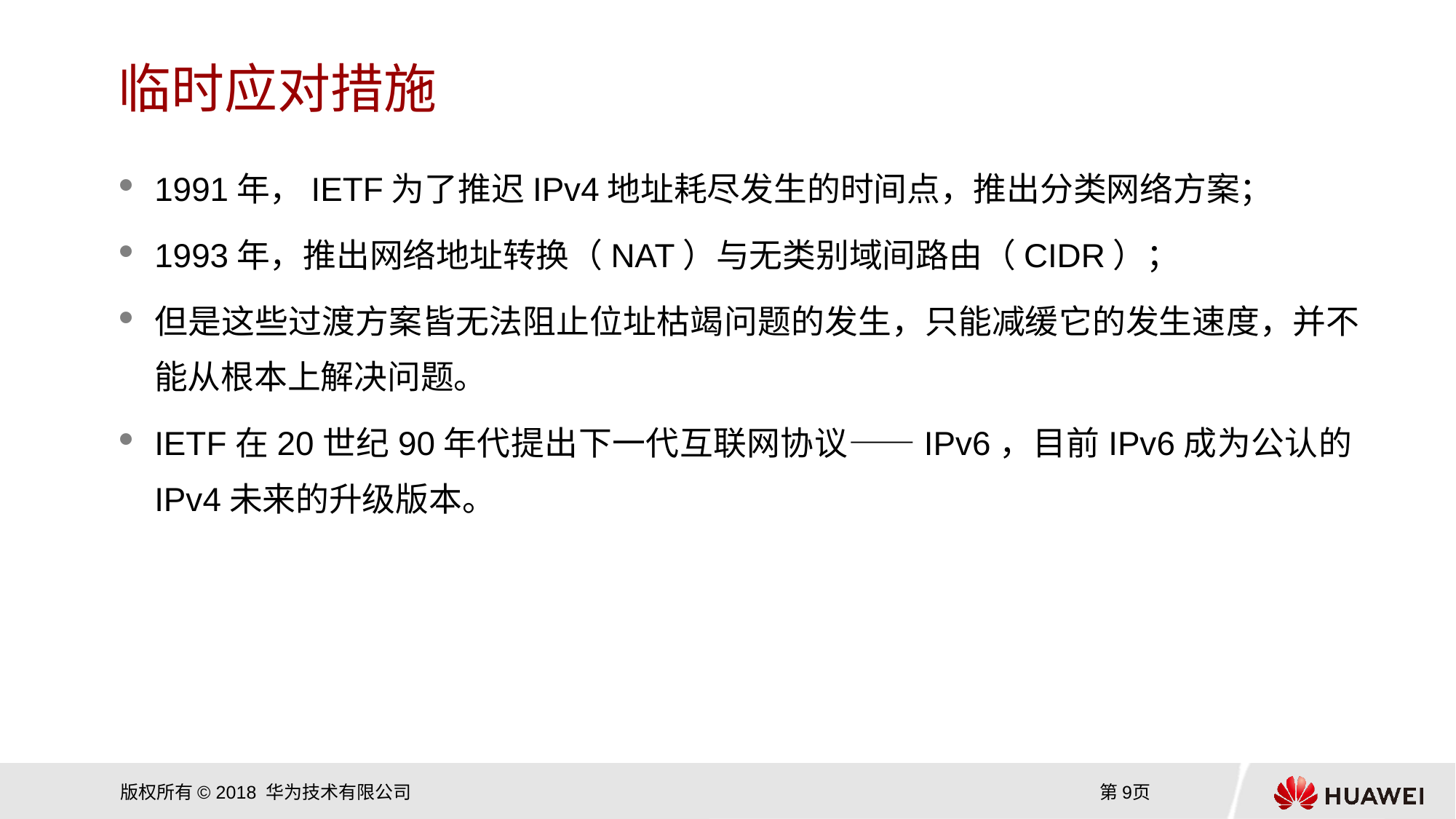

# 临时应对措施
1991年，IETF为了推迟IPv4地址耗尽发生的时间点，推出分类网络方案；
1993年，推出网络地址转换（NAT）与无类别域间路由（CIDR）；
但是这些过渡方案皆无法阻止位址枯竭问题的发生，只能减缓它的发生速度，并不能从根本上解决问题。
IETF在20世纪90年代提出下一代互联网协议——IPv6，目前IPv6成为公认的IPv4未来的升级版本。